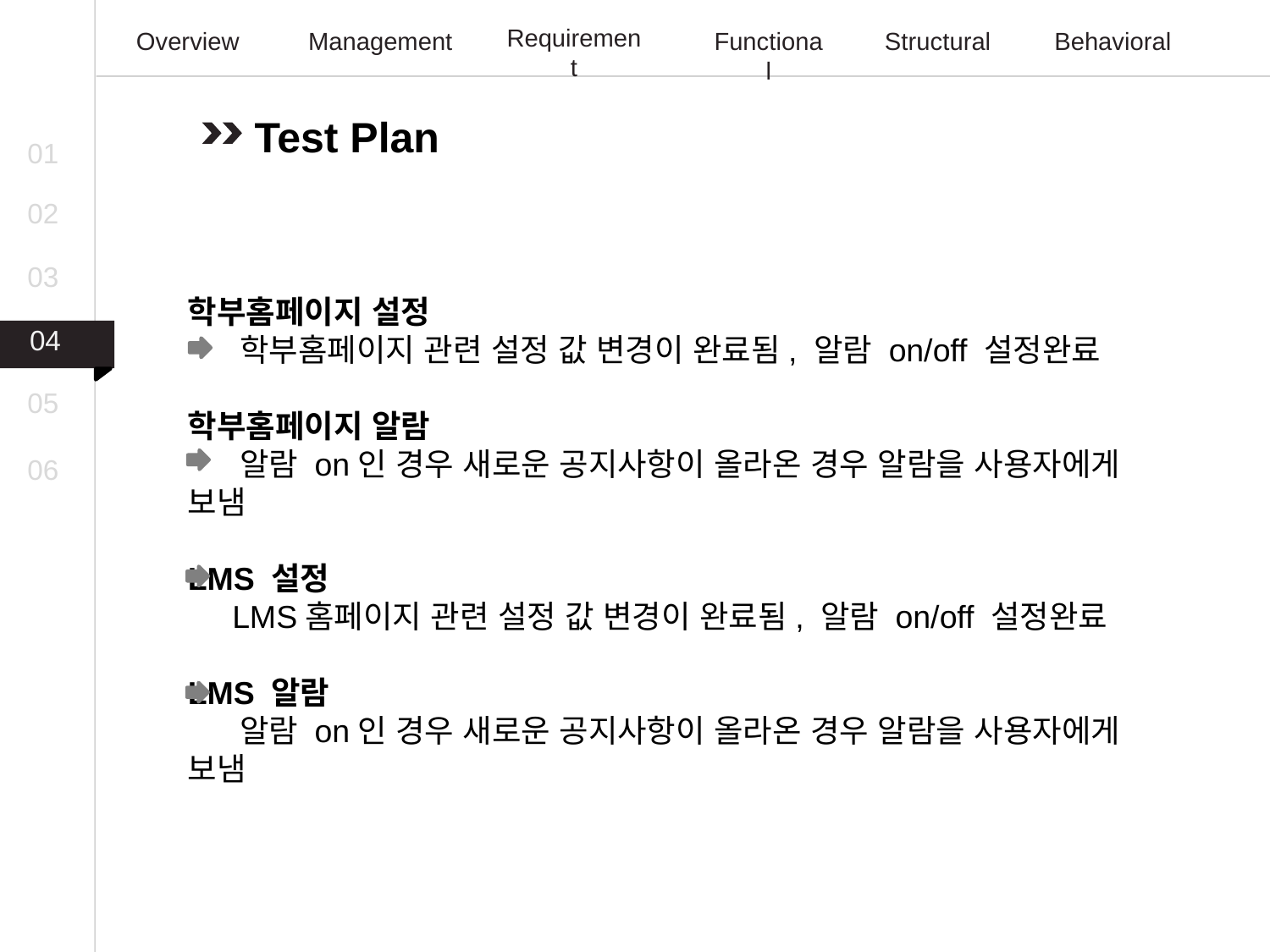

Requirement
Overview
Management
Functional
Structural
Behavioral
Test Plan

01
02
03
학부홈페이지 설정
     학부홈페이지 관련 설정 값 변경이 완료됨, 알람 on/off 설정완료

학부홈페이지 알람
     알람 on인 경우 새로운 공지사항이 올라온 경우 알람을 사용자에게 보냄

LMS 설정
     LMS홈페이지 관련 설정 값 변경이 완료됨, 알람 on/off 설정완료

LMS 알람
     알람 on인 경우 새로운 공지사항이 올라온 경우 알람을 사용자에게 보냄
04

05
06